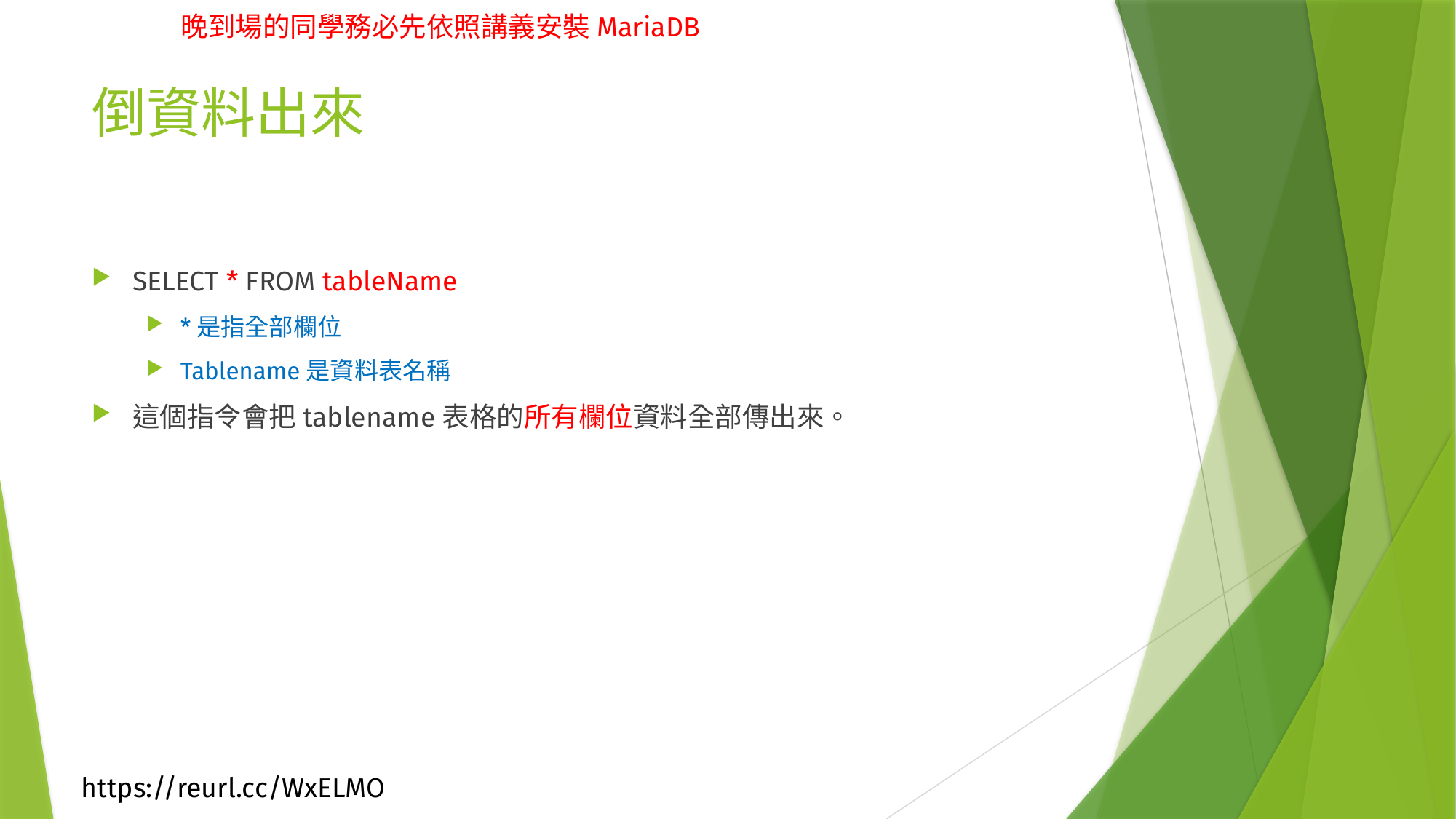

# 倒資料出來
SELECT * FROM tableName
*是指全部欄位
Tablename是資料表名稱
這個指令會把tablename表格的所有欄位資料全部傳出來。